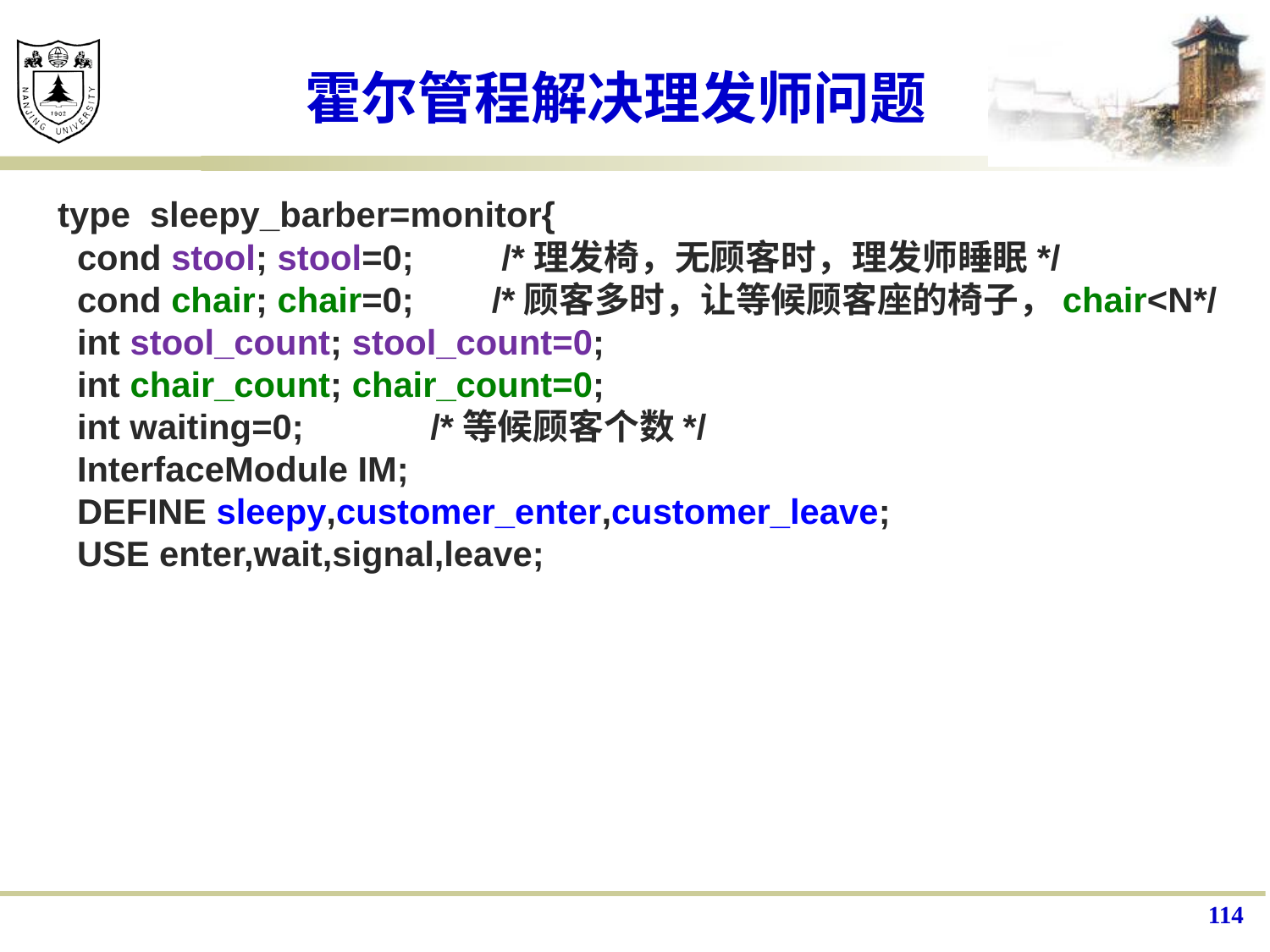

# 霍尔管程解决理发师问题
type  sleepy_barber=monitor{
  cond stool; stool=0;         /*理发椅，无顾客时，理发师睡眠*/
  cond chair; chair=0;        /*顾客多时，让等候顾客座的椅子，chair<N*/
  int stool_count; stool_count=0;
  int chair_count; chair_count=0;
  int waiting=0;             /*等候顾客个数*/
  InterfaceModule IM;
  DEFINE sleepy,customer_enter,customer_leave;
  USE enter,wait,signal,leave;

114